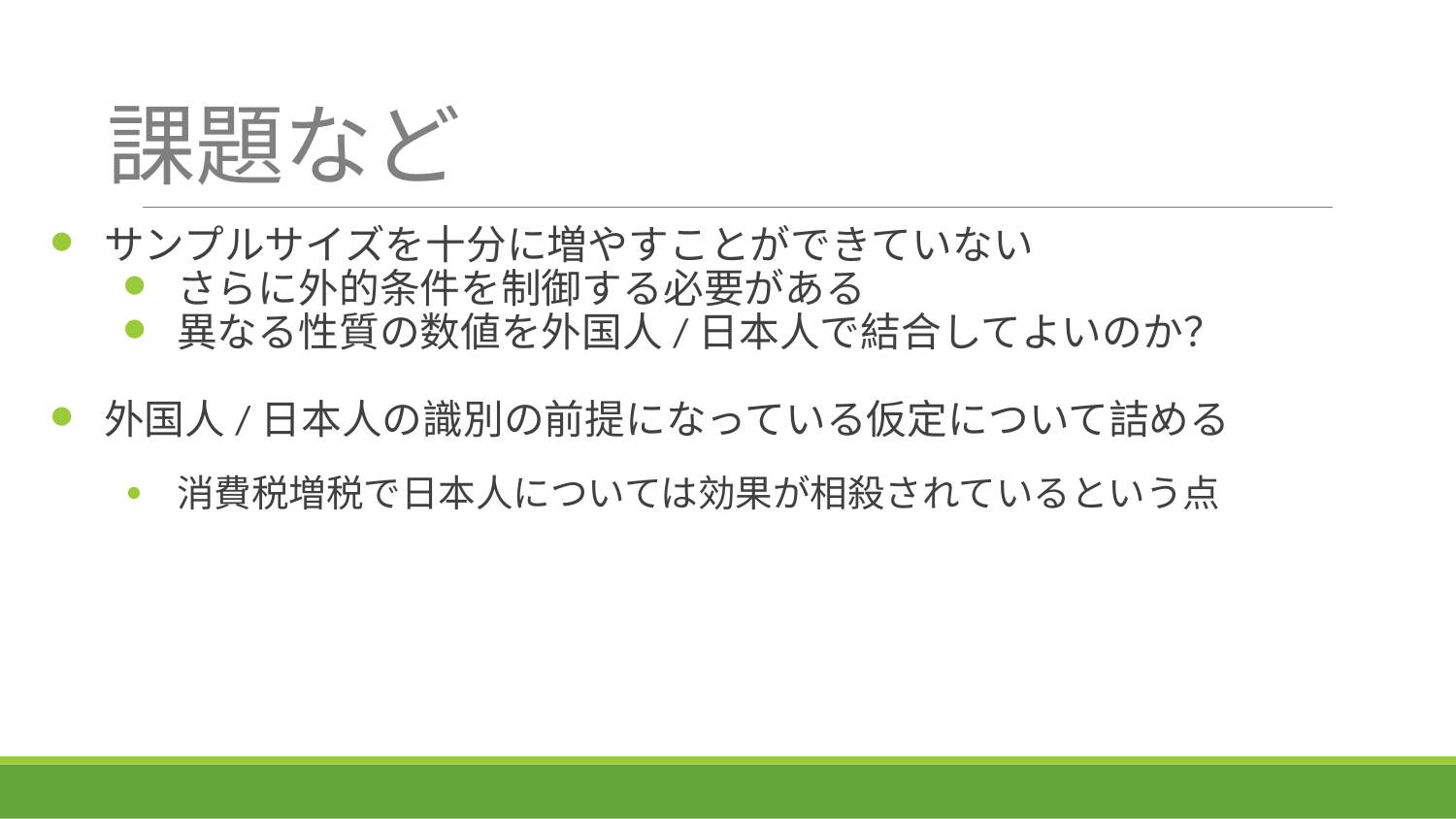

# 課題など

サンプルサイズを十分に増やすことができていない
さらに外的条件を制御する必要がある
異なる性質の数値を外国人/日本人で結合してよいのか？

外国人/日本人の識別の前提になっている仮定について詰める
消費税増税で日本人については効果が相殺されているという点